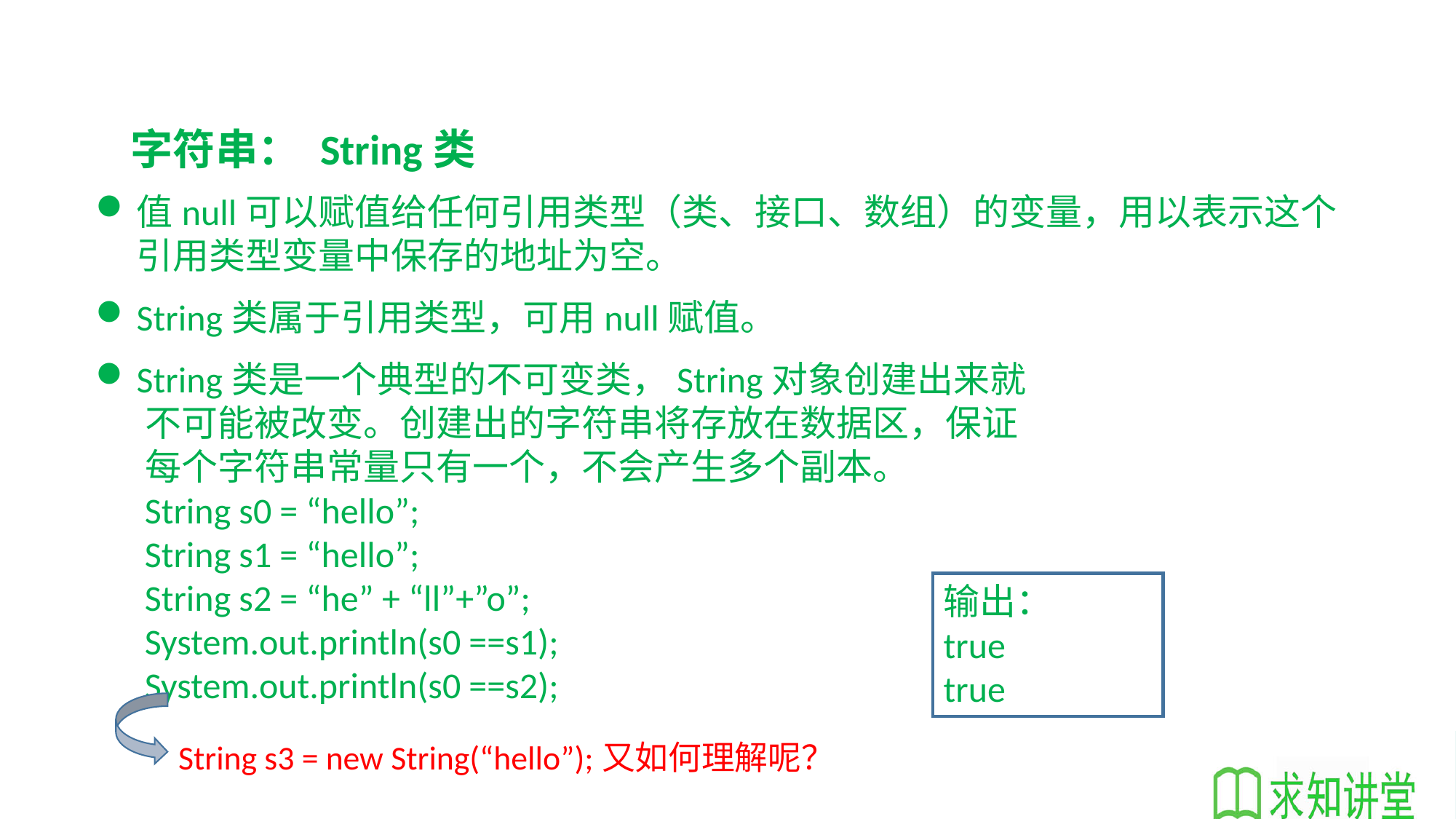

字符串： String类
值null可以赋值给任何引用类型（类、接口、数组）的变量，用以表示这个引用类型变量中保存的地址为空。
String类属于引用类型，可用null赋值。
String类是一个典型的不可变类，String对象创建出来就
     不可能被改变。创建出的字符串将存放在数据区，保证
     每个字符串常量只有一个，不会产生多个副本。
      String s0 = “hello”;
      String s1 = “hello”;
      String s2 = “he” + “ll”+”o”;
      System.out.println(s0 ==s1);
      System.out.println(s0 ==s2);
输出：
true
true

String s3 = new String(“hello”);又如何理解呢？